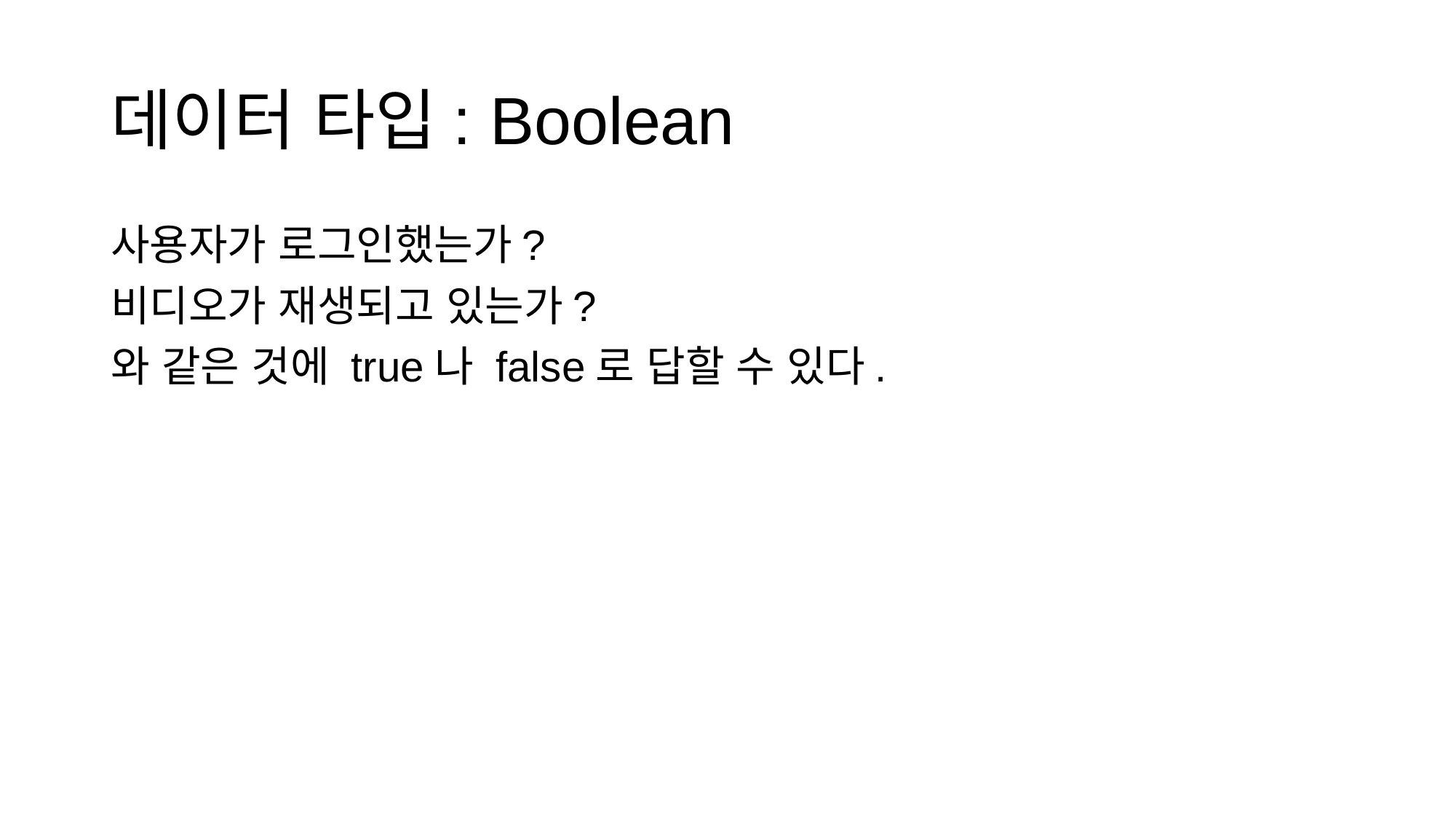

# 데이터 타입: Boolean
사용자가 로그인했는가?
비디오가 재생되고 있는가?
와 같은 것에 true나 false로 답할 수 있다.